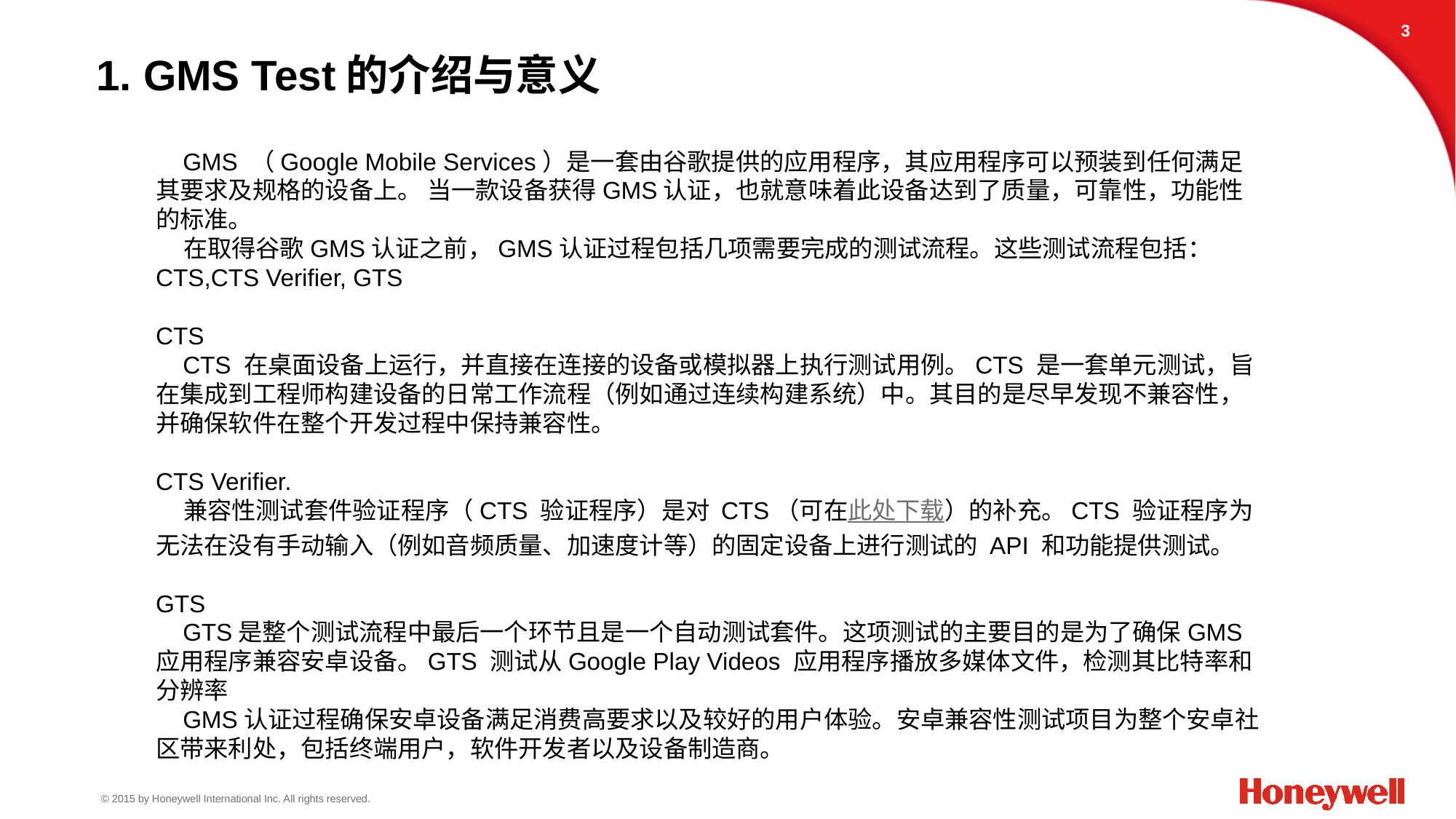

3
# 1. GMS Test的介绍与意义
    GMS （Google Mobile Services）是一套由谷歌提供的应用程序，其应用程序可以预装到任何满足其要求及规格的设备上。 当一款设备获得GMS认证，也就意味着此设备达到了质量，可靠性，功能性的标准。
    在取得谷歌GMS认证之前，GMS认证过程包括几项需要完成的测试流程。这些测试流程包括：CTS,CTS Verifier, GTS

CTS
    CTS 在桌面设备上运行，并直接在连接的设备或模拟器上执行测试用例。CTS 是一套单元测试，旨在集成到工程师构建设备的日常工作流程（例如通过连续构建系统）中。其目的是尽早发现不兼容性，并确保软件在整个开发过程中保持兼容性。

CTS Verifier.
    兼容性测试套件验证程序（CTS 验证程序）是对 CTS（可在此处下载）的补充。CTS 验证程序为无法在没有手动输入（例如音频质量、加速度计等）的固定设备上进行测试的 API 和功能提供测试。

GTS
    GTS是整个测试流程中最后一个环节且是一个自动测试套件。这项测试的主要目的是为了确保GMS应用程序兼容安卓设备。GTS 测试从Google Play Videos 应用程序播放多媒体文件，检测其比特率和分辨率
    GMS认证过程确保安卓设备满足消费高要求以及较好的用户体验。安卓兼容性测试项目为整个安卓社区带来利处，包括终端用户，软件开发者以及设备制造商。